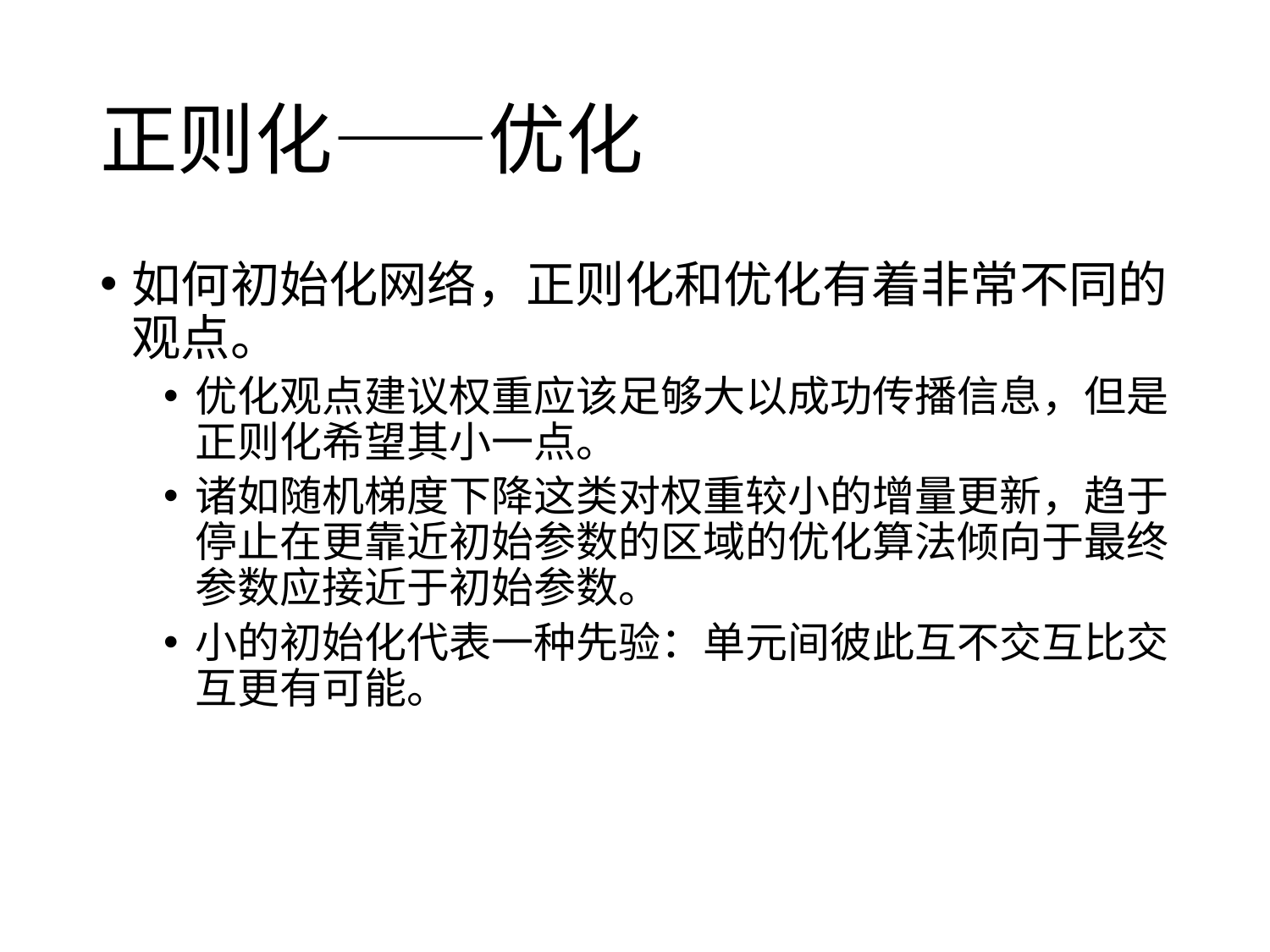

# 正则化——优化
如何初始化网络，正则化和优化有着非常不同的观点。
优化观点建议权重应该足够大以成功传播信息，但是正则化希望其小一点。
诸如随机梯度下降这类对权重较小的增量更新，趋于停止在更靠近初始参数的区域的优化算法倾向于最终参数应接近于初始参数。
小的初始化代表一种先验：单元间彼此互不交互比交互更有可能。